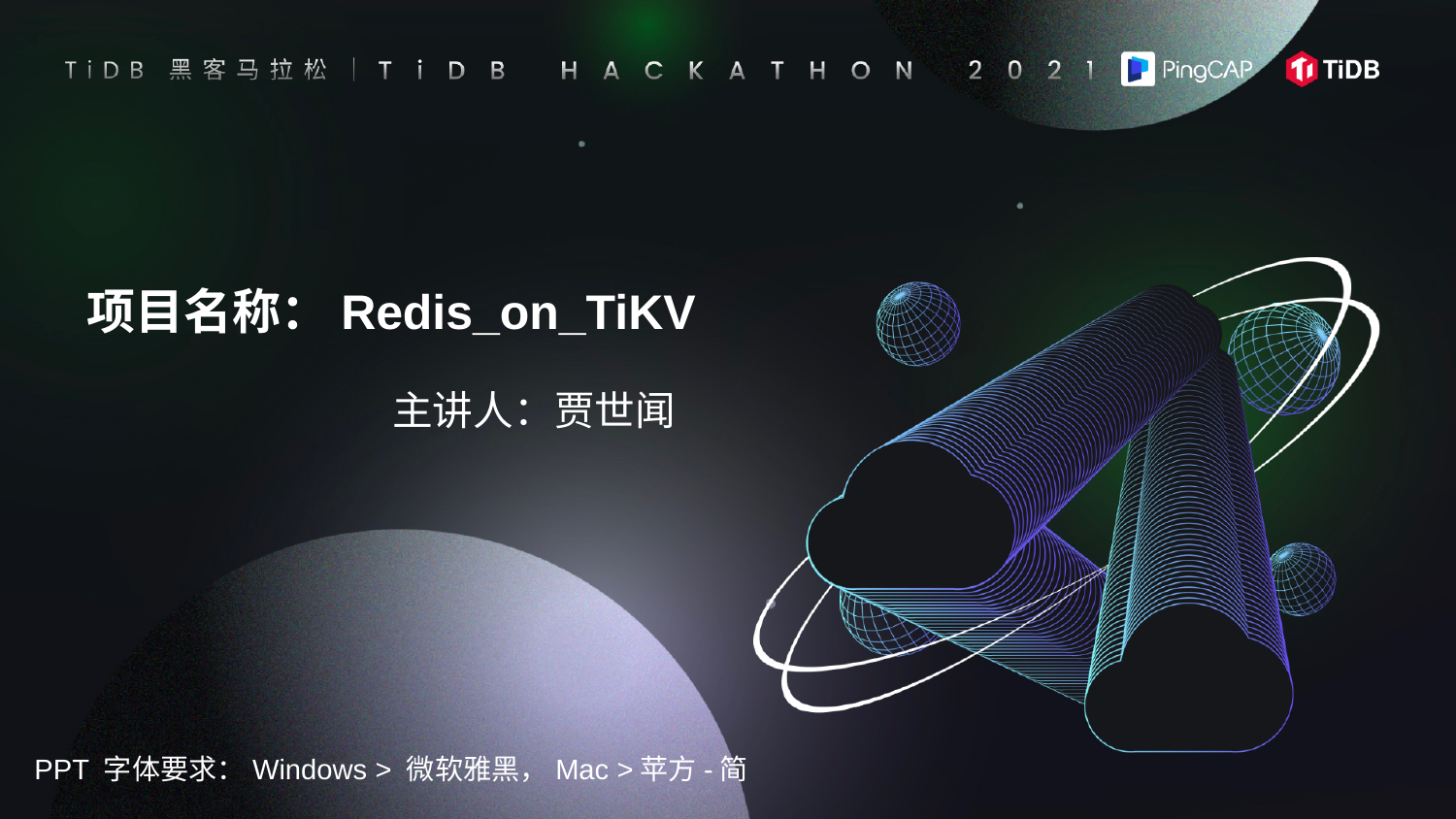

项目名称：Redis_on_TiKV
主讲人：贾世闻
PPT 字体要求：Windows > 微软雅黑，Mac >苹方-简